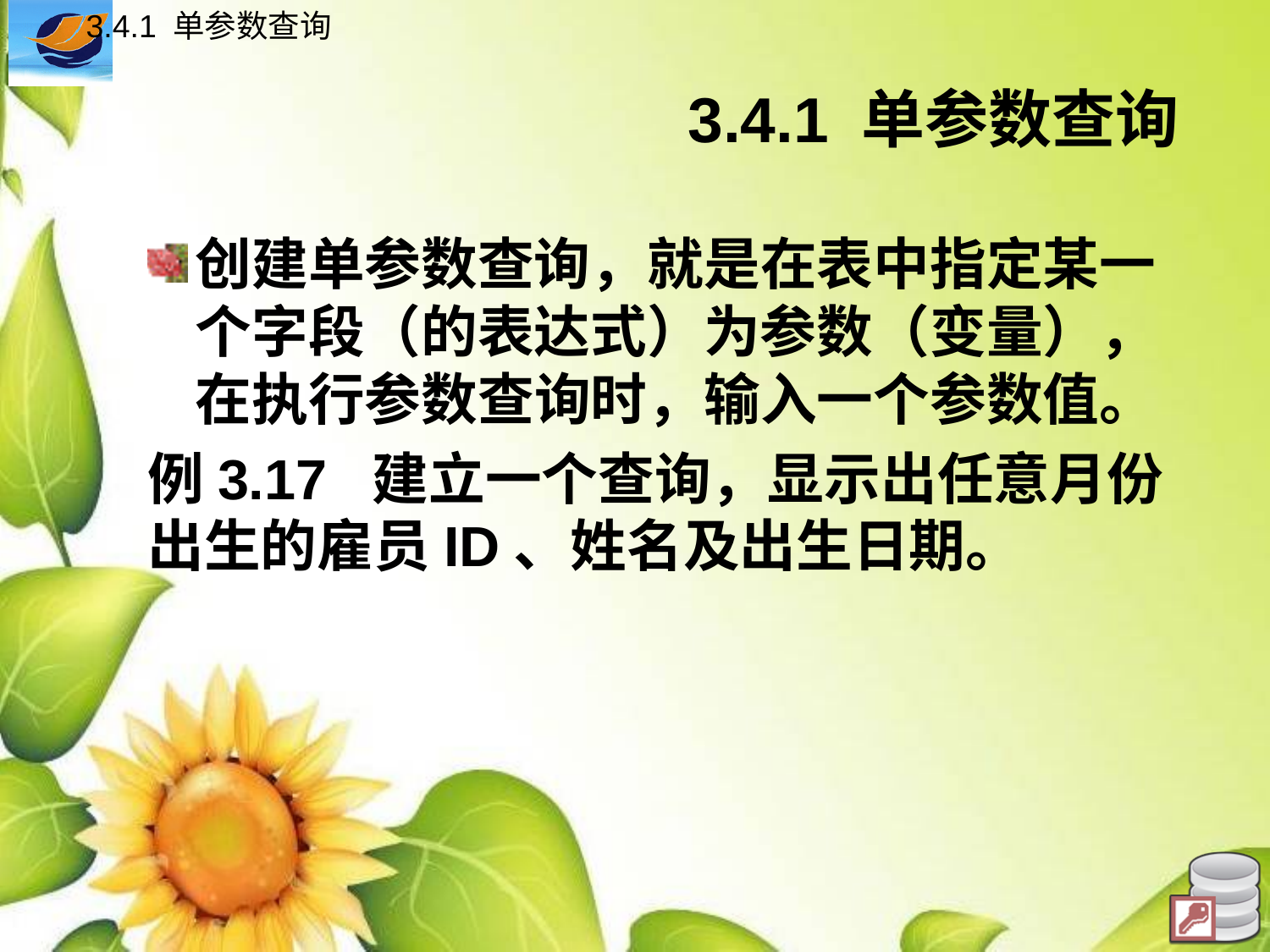

3.4.1 单参数查询
# 3.4.1 单参数查询
创建单参数查询，就是在表中指定某一个字段（的表达式）为参数（变量），在执行参数查询时，输入一个参数值。
例3.17  建立一个查询，显示出任意月份出生的雇员ID、姓名及出生日期。